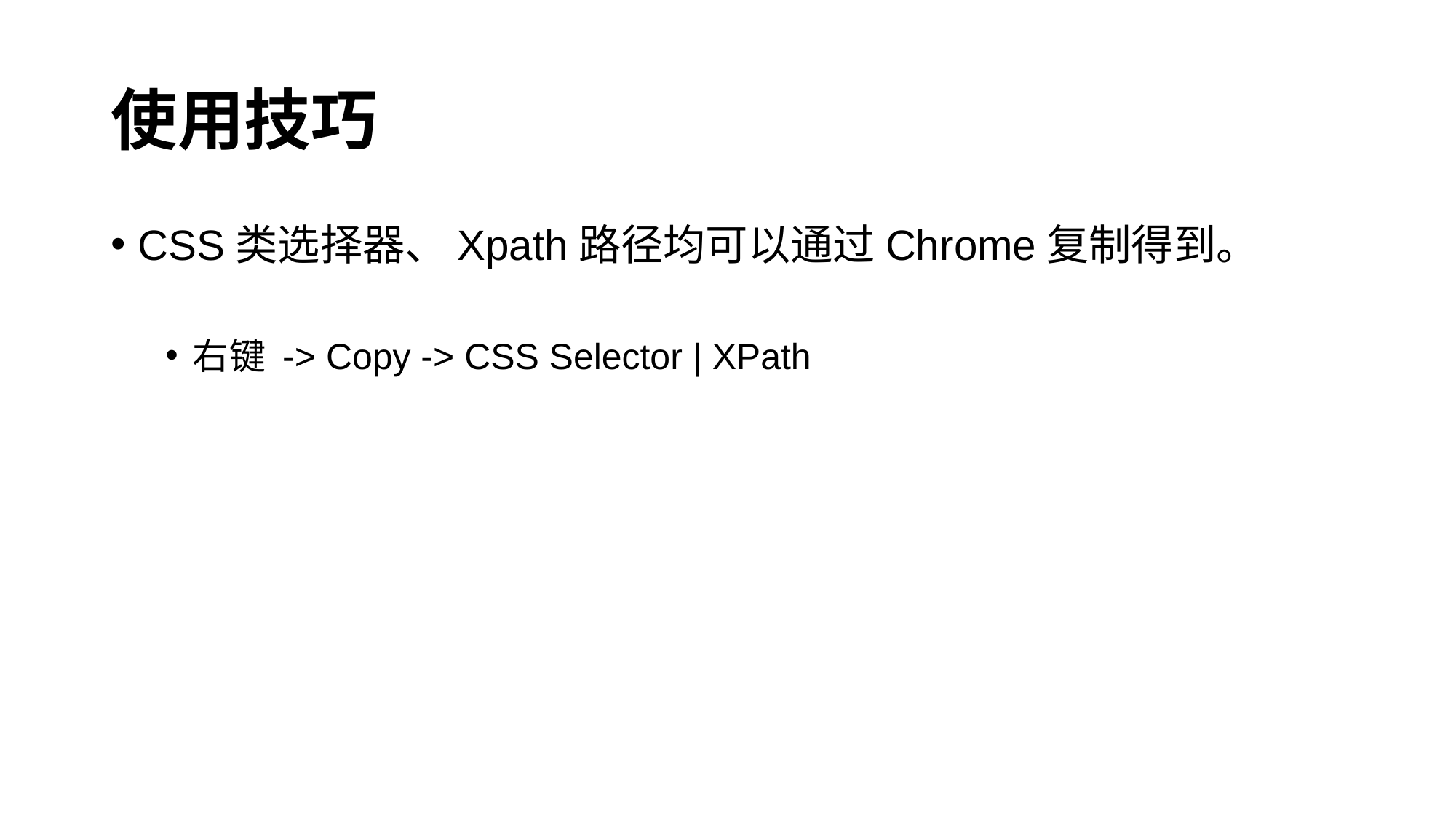

# 使用技巧
CSS类选择器、Xpath路径均可以通过Chrome复制得到。

右键 -> Copy -> CSS Selector | XPath